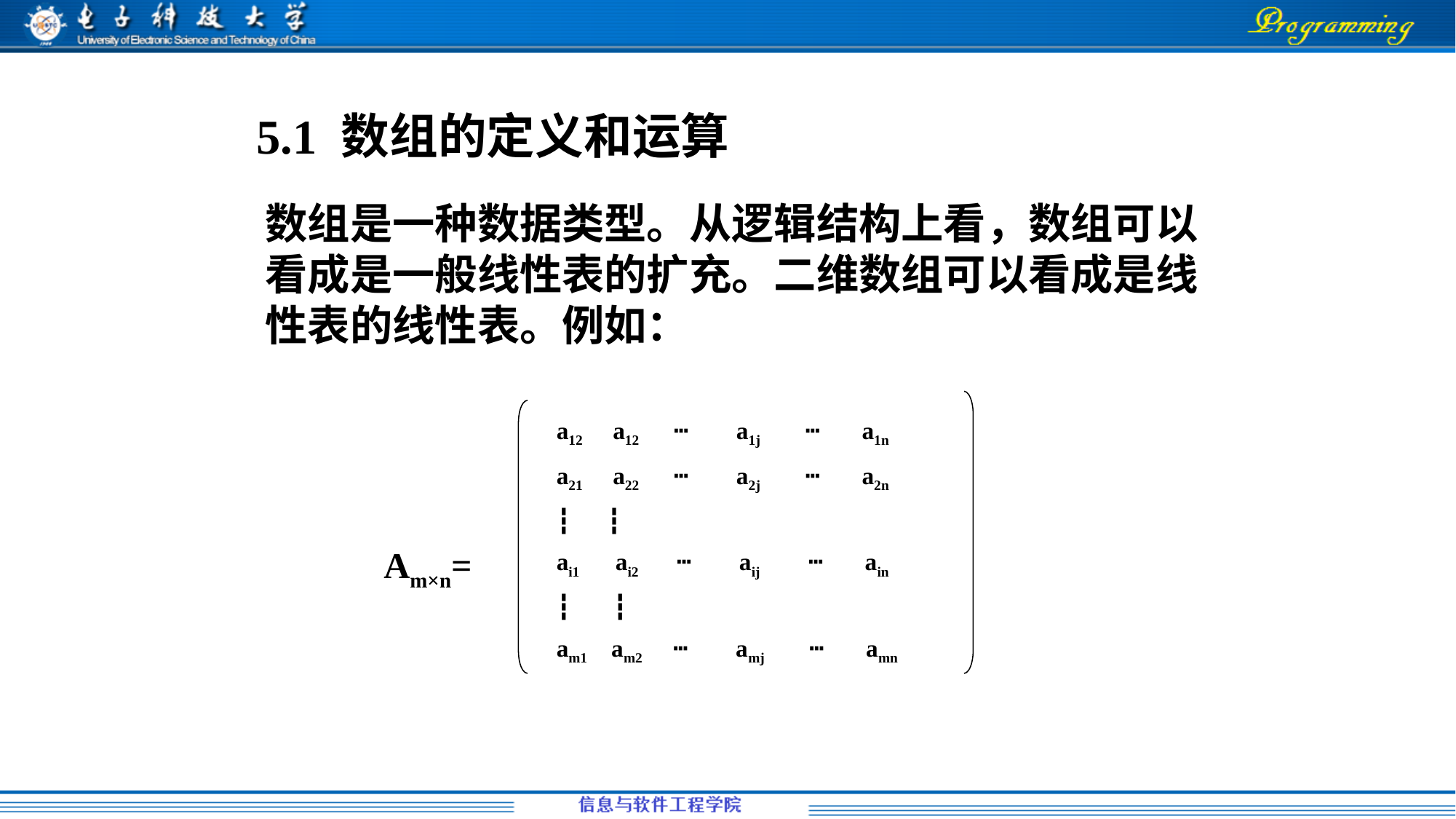

5.1 数组的定义和运算
数组是一种数据类型。从逻辑结构上看，数组可以看成是一般线性表的扩充。二维数组可以看成是线性表的线性表。例如：

a12     a12          ┅        a1j             ┅       a1n
a21     a22          ┅        a2j             ┅       a2n
┇      ┇
ai1      ai2           ┅        aij              ┅       ain
┇       ┇
am1    am2         ┅        amj             ┅       amn
Am×n=